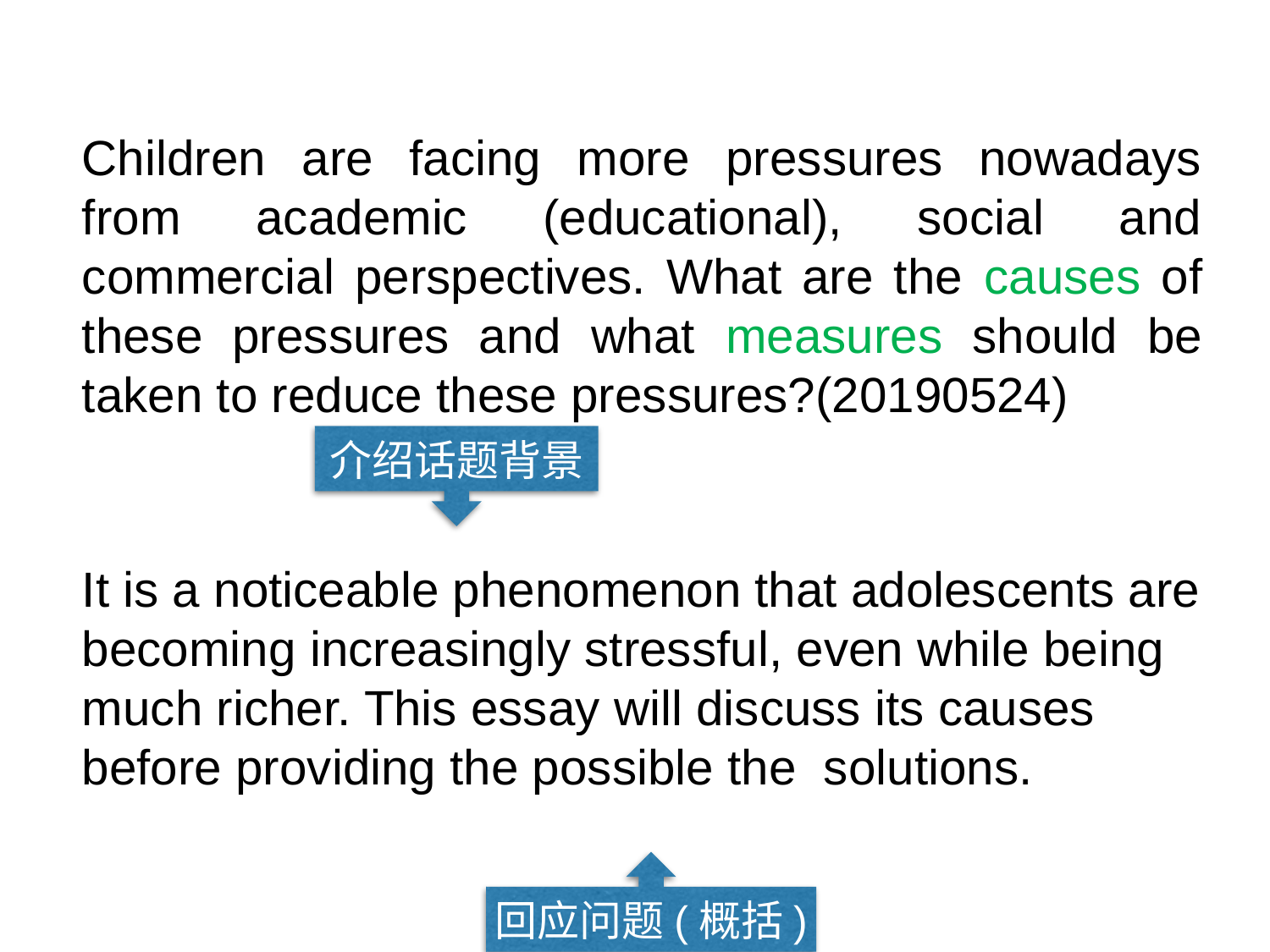

Children are facing more pressures nowadays from academic (educational), social and commercial perspectives. What are the causes of these pressures and what measures should be taken to reduce these pressures?(20190524)

It is a noticeable phenomenon that adolescents are becoming increasingly stressful, even while being much richer. This essay will discuss its causes before providing the possible the  solutions.
介绍话题背景
回应问题(概括)